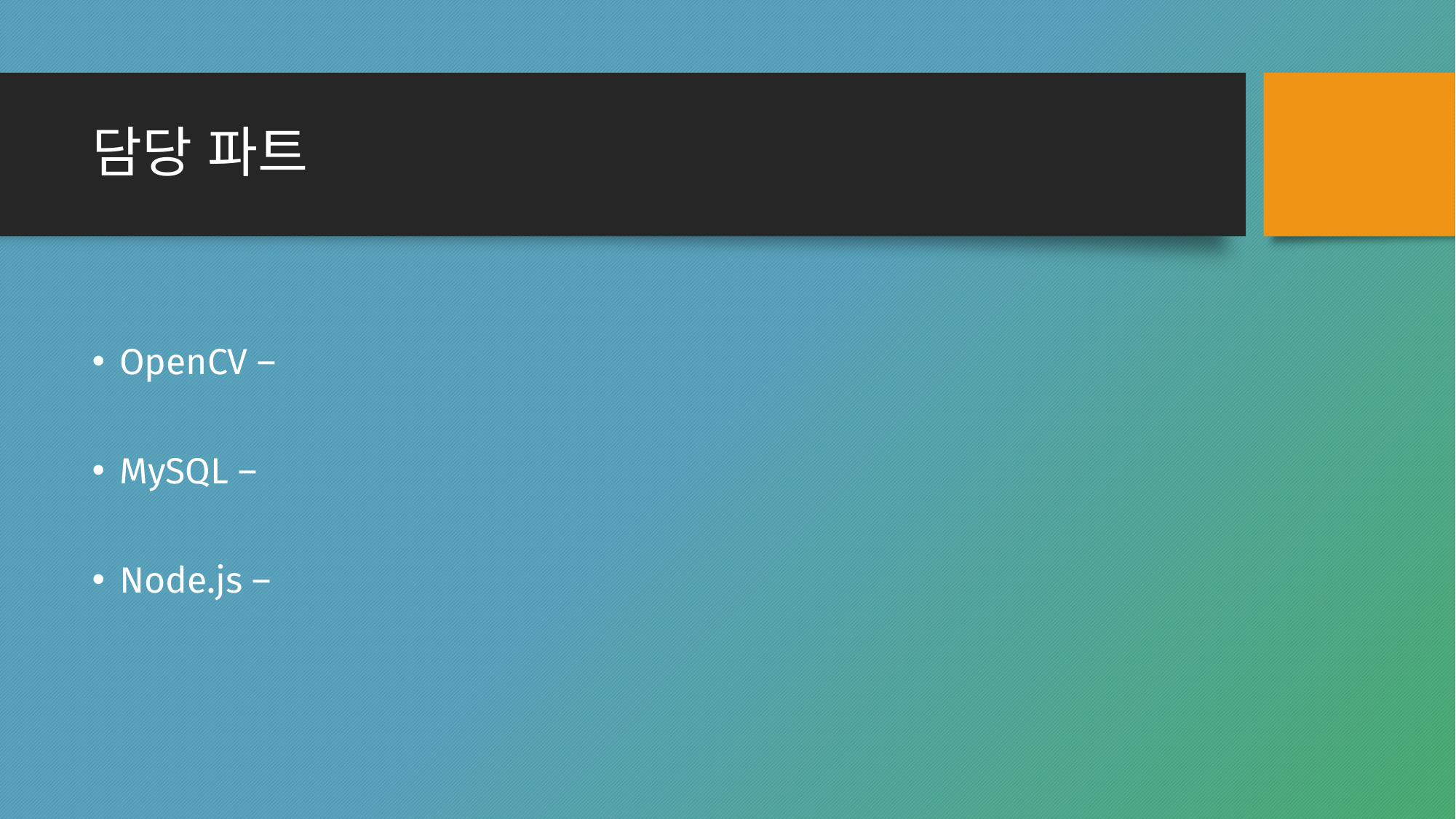

# 담당 파트

OpenCV –

MySQL –

Node.js –